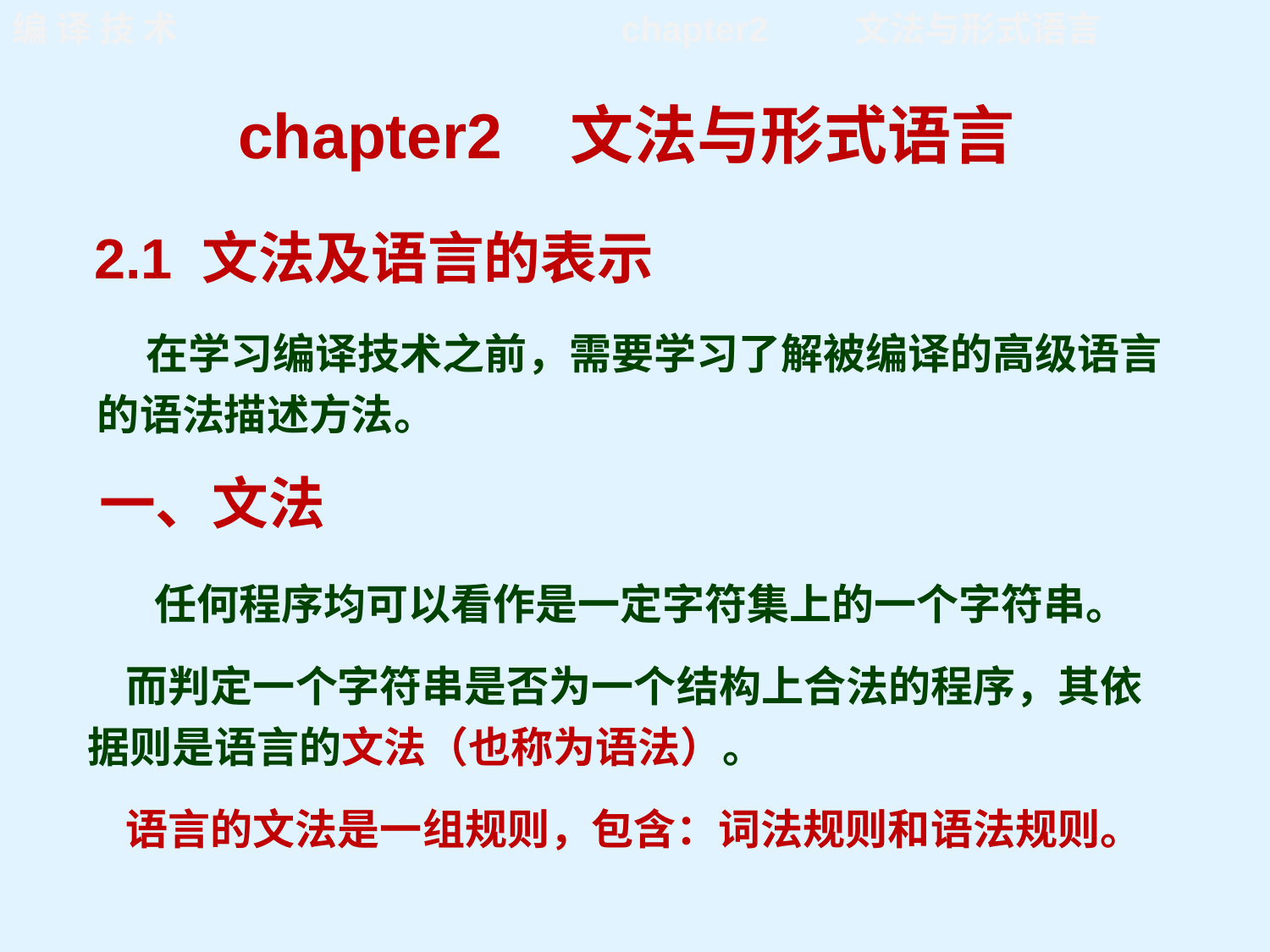

编 译 技 术                                                      chapter2        文法与形式语言
chapter2   文法与形式语言
2.1 文法及语言的表示
    在学习编译技术之前，需要学习了解被编译的高级语言的语法描述方法。
一、文法
      任何程序均可以看作是一定字符集上的一个字符串。
   而判定一个字符串是否为一个结构上合法的程序，其依据则是语言的文法（也称为语法）。
   语言的文法是一组规则，包含：词法规则和语法规则。